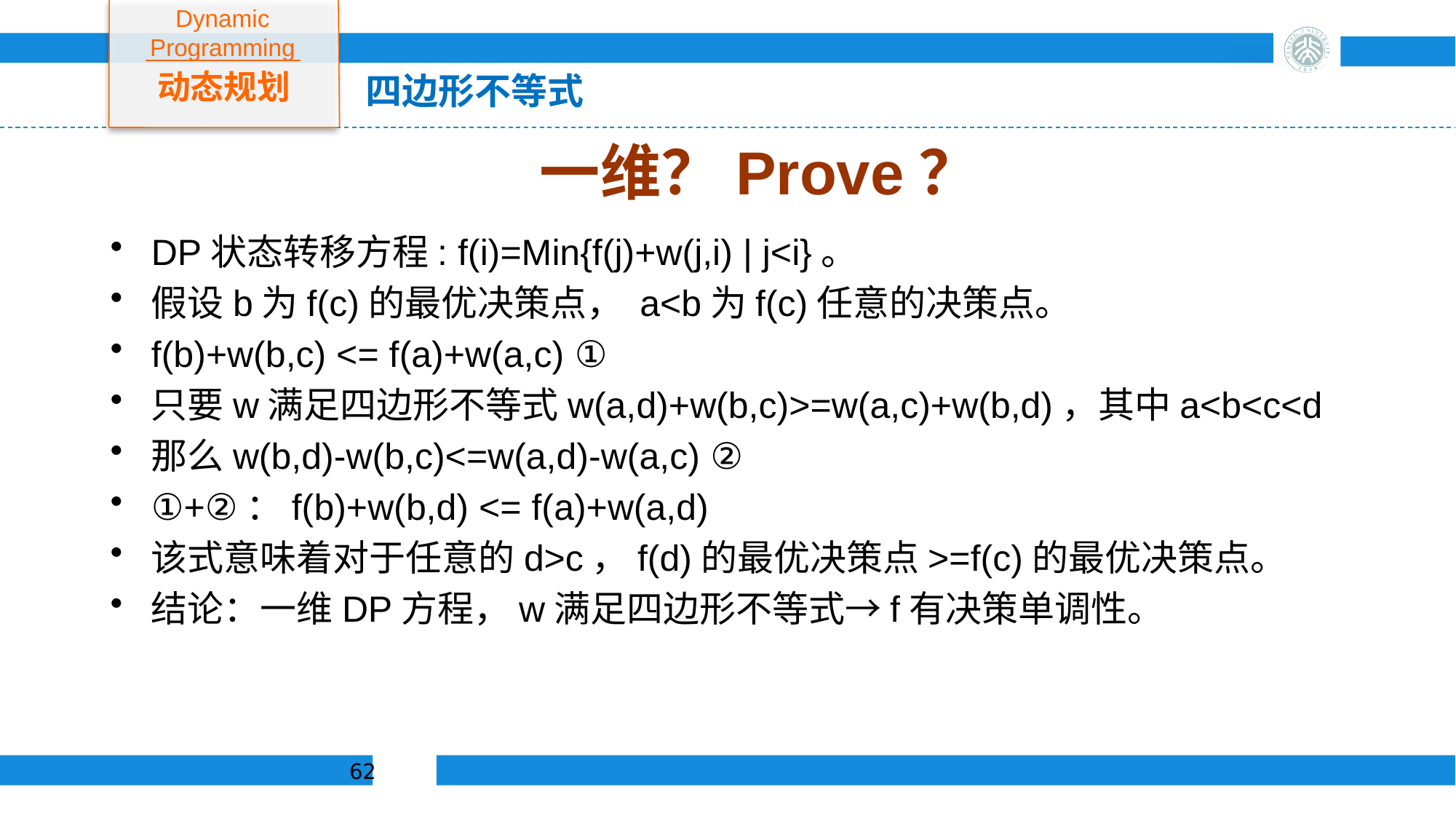

Dynamic Programming
动态规划
四边形不等式
# 一维？Prove？
DP状态转移方程: f(i)=Min{f(j)+w(j,i) | j<i}。
假设b为f(c)的最优决策点， a<b为f(c)任意的决策点。
f(b)+w(b,c) <= f(a)+w(a,c) ①
只要w满足四边形不等式w(a,d)+w(b,c)>=w(a,c)+w(b,d)，其中a<b<c<d
那么w(b,d)-w(b,c)<=w(a,d)-w(a,c) ②
①+②：f(b)+w(b,d) <= f(a)+w(a,d)
该式意味着对于任意的d>c，f(d)的最优决策点>=f(c)的最优决策点。
结论：一维DP方程，w满足四边形不等式→f有决策单调性。